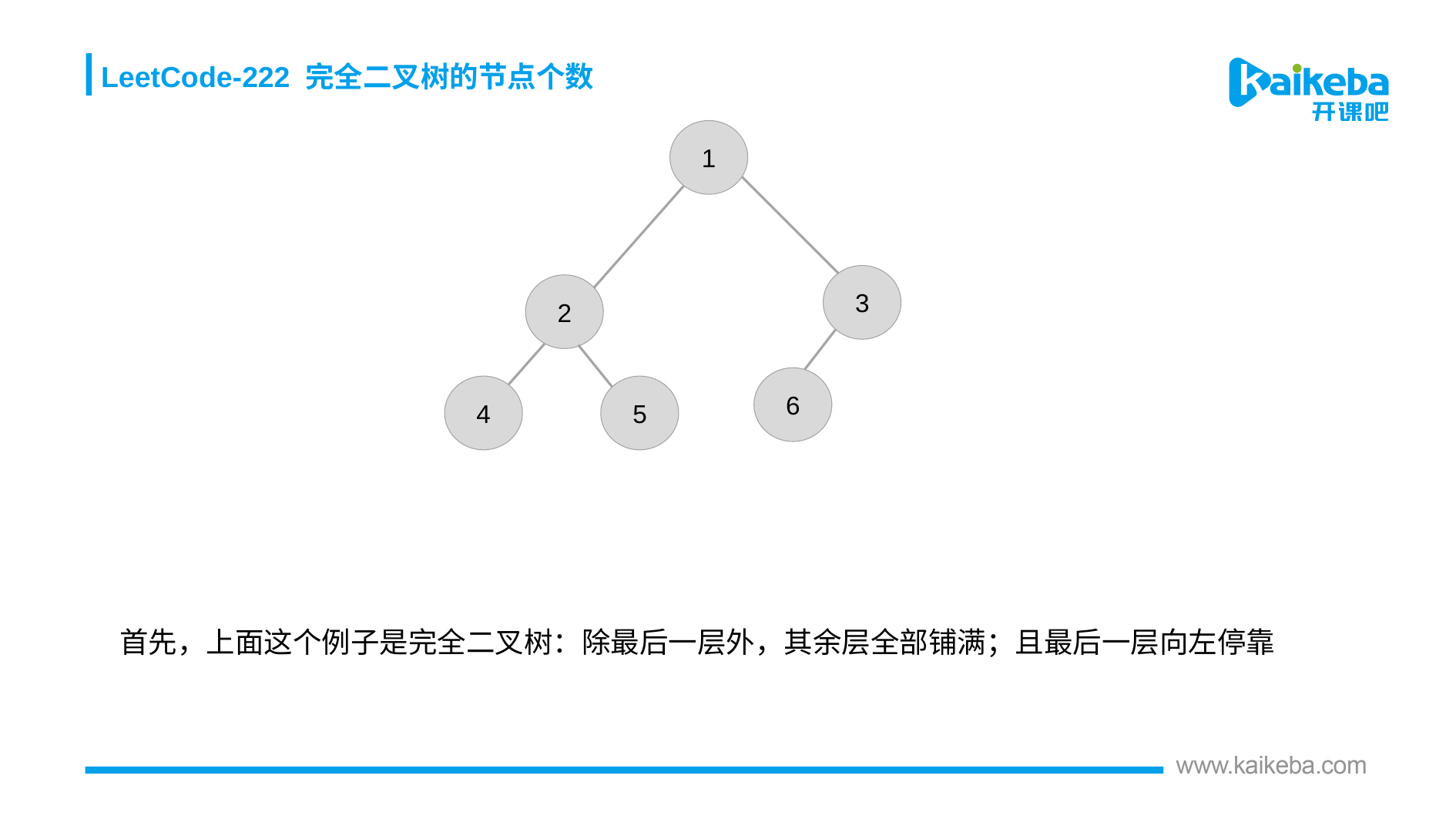

LeetCode-222 完全二叉树的节点个数

1

3

2

6

4

5
首先，上面这个例子是完全二叉树：除最后一层外，其余层全部铺满；且最后一层向左停靠